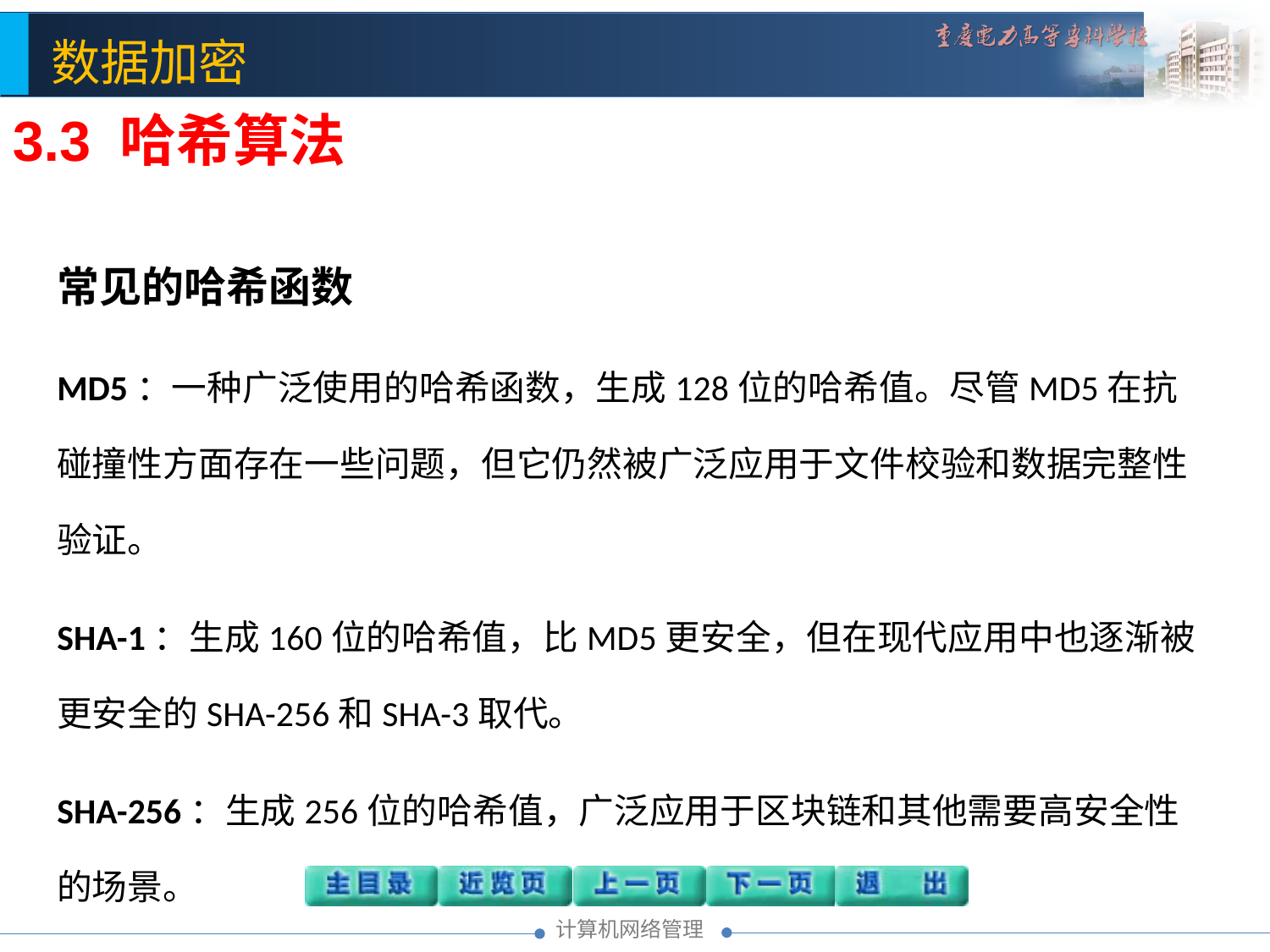

3.3 哈希算法
常见的哈希函数
MD5：一种广泛使用的哈希函数，生成128位的哈希值。尽管MD5在抗碰撞性方面存在一些问题，但它仍然被广泛应用于文件校验和数据完整性验证。
SHA-1：生成160位的哈希值，比MD5更安全，但在现代应用中也逐渐被更安全的SHA-256和SHA-3取代。
SHA-256：生成256位的哈希值，广泛应用于区块链和其他需要高安全性的场景。